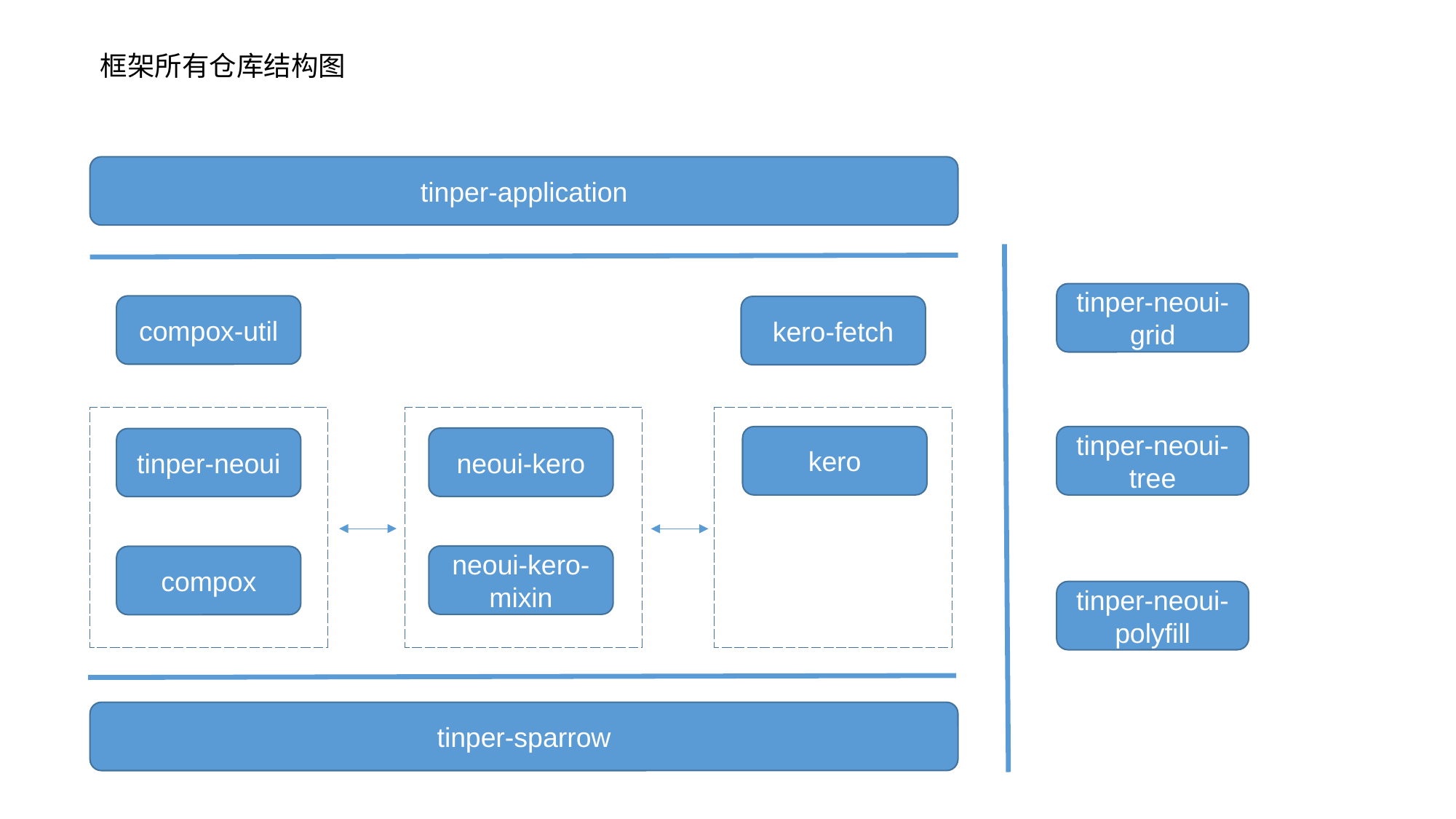

框架所有仓库结构图
tinper-application
tinper-neoui-grid
compox-util
kero-fetch

kero
tinper-neoui-tree
neoui-kero
tinper-neoui
neoui-kero-mixin
compox
tinper-neoui-polyfill
tinper-sparrow